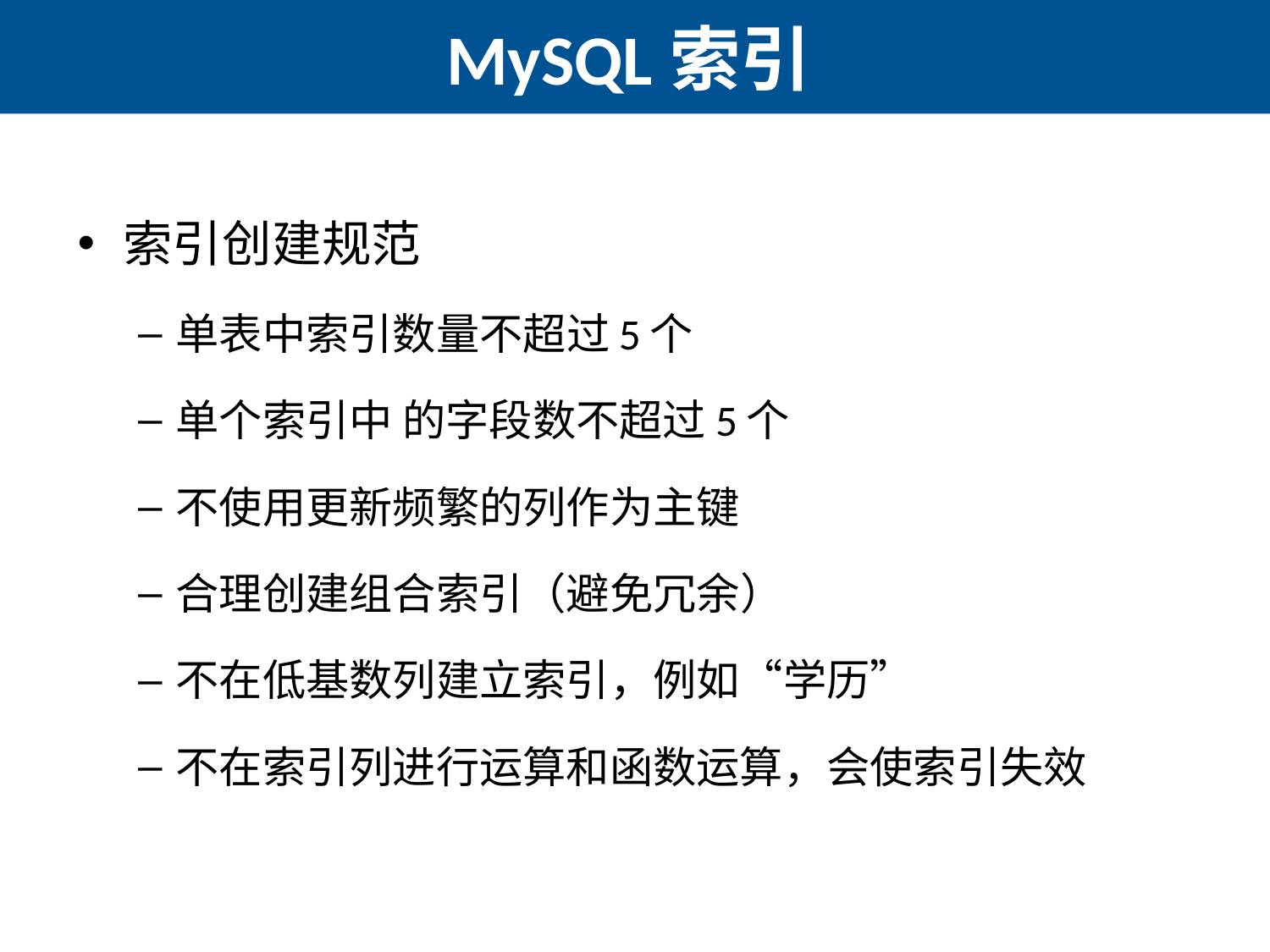

# MySQL索引
索引创建规范
单表中索引数量不超过5个
单个索引中 的字段数不超过5个
不使用更新频繁的列作为主键
合理创建组合索引（避免冗余）
不在低基数列建立索引，例如“学历”
不在索引列进行运算和函数运算，会使索引失效